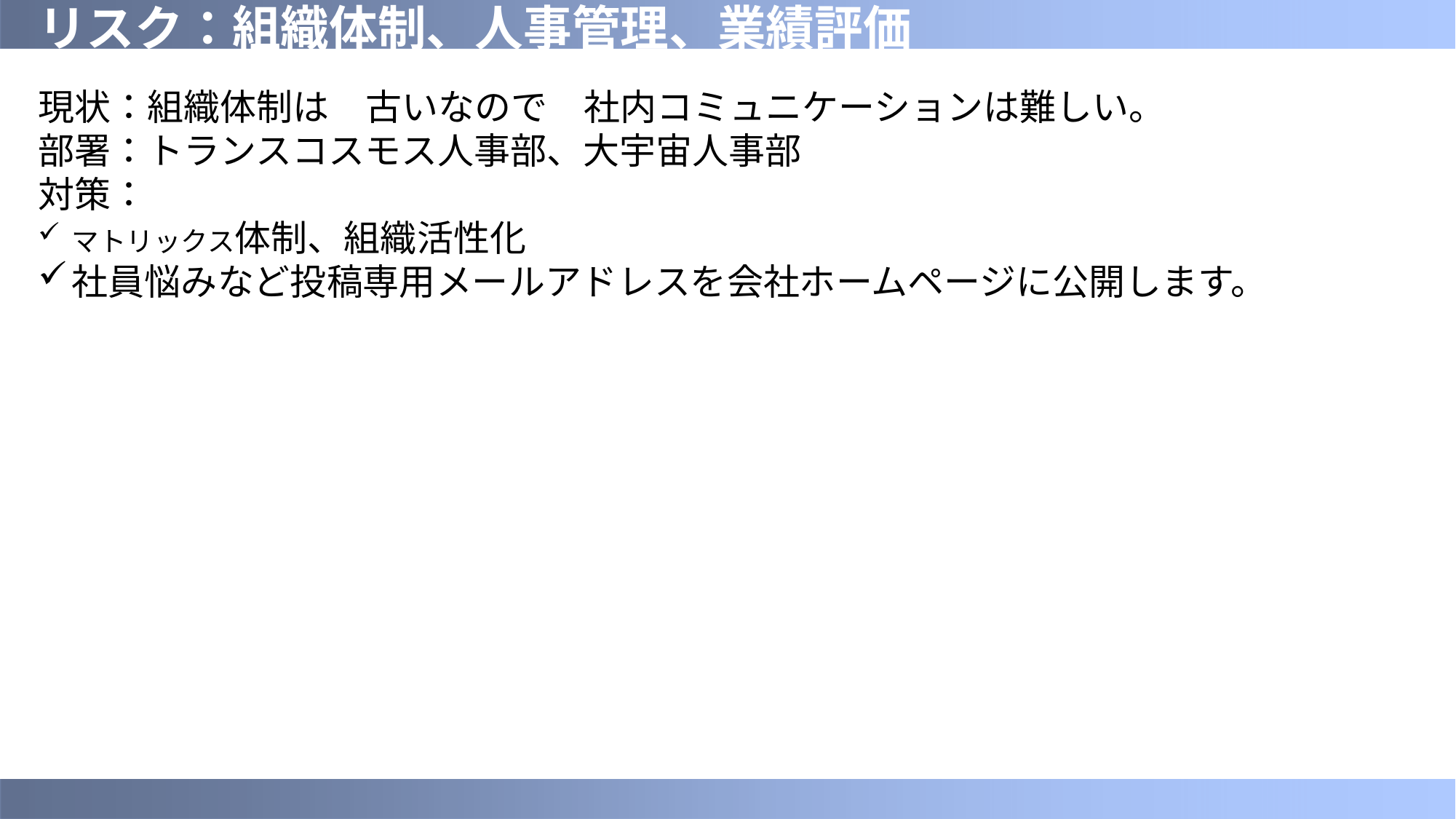

# リスク：組織体制、人事管理、業績評価
現状：組織体制は　古いなので　社内コミュニケーションは難しい。
部署：トランスコスモス人事部、大宇宙人事部
対策：
マトリックス体制、組織活性化
社員悩みなど投稿専用メールアドレスを会社ホームページに公開します。